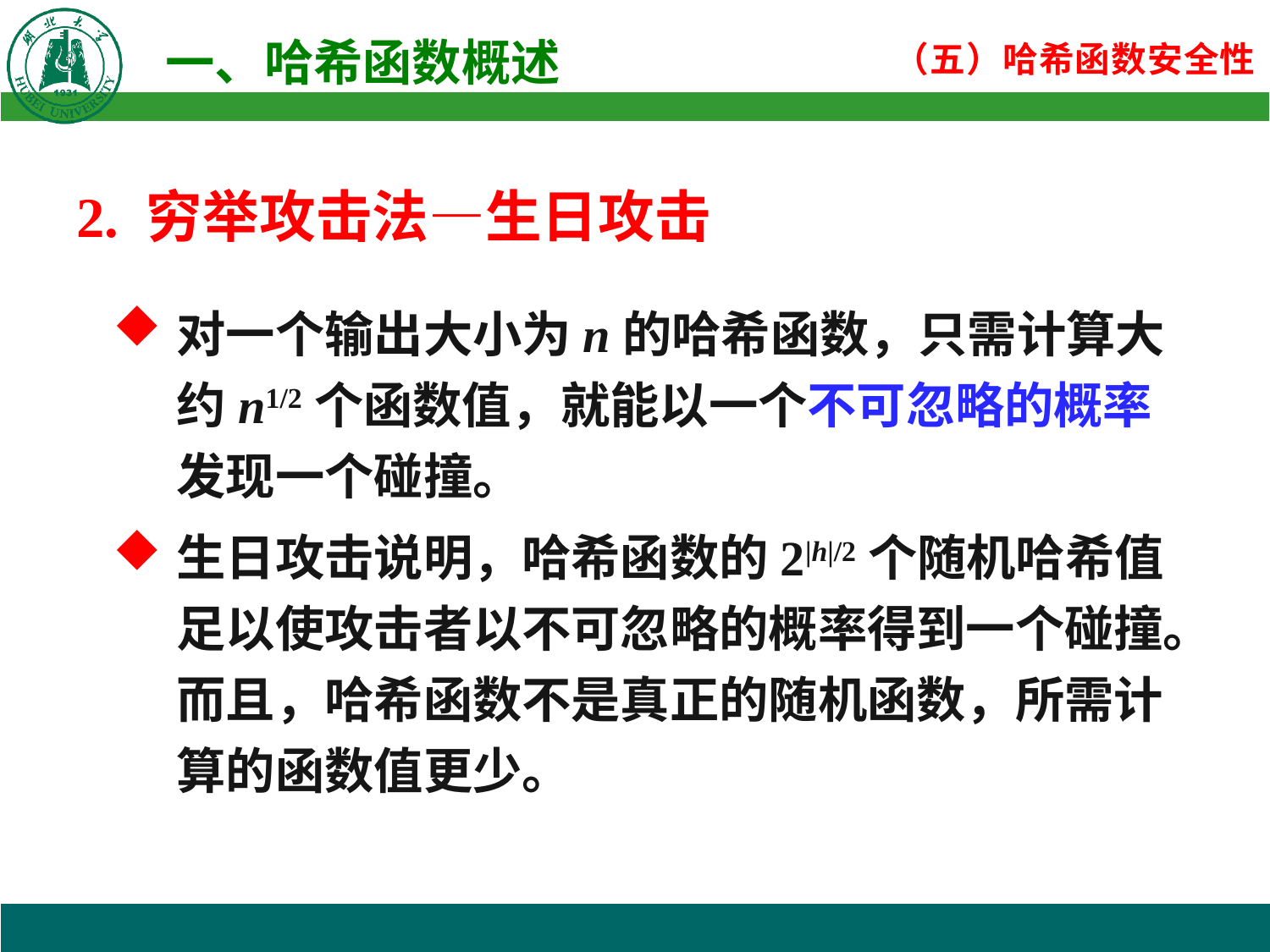

2. 穷举攻击法—生日攻击
对一个输出大小为n的哈希函数，只需计算大约n1/2个函数值，就能以一个不可忽略的概率发现一个碰撞。
生日攻击说明，哈希函数的2|h|/2个随机哈希值足以使攻击者以不可忽略的概率得到一个碰撞。而且，哈希函数不是真正的随机函数，所需计算的函数值更少。